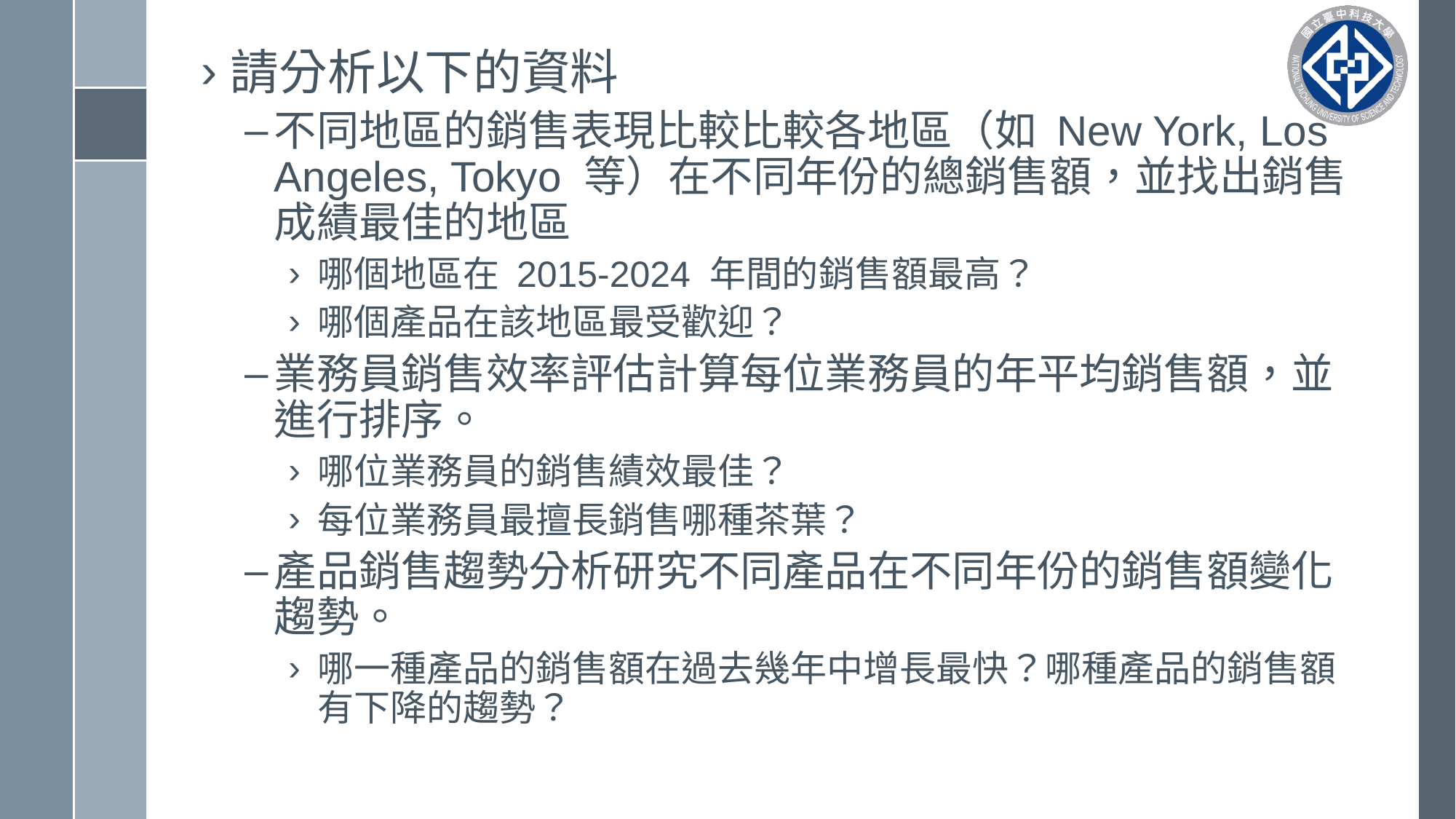

請分析以下的資料
不同地區的銷售表現比較比較各地區（如 New York, Los Angeles, Tokyo 等）在不同年份的總銷售額，並找出銷售成績最佳的地區
哪個地區在 2015-2024 年間的銷售額最高？
哪個產品在該地區最受歡迎？
業務員銷售效率評估計算每位業務員的年平均銷售額，並進行排序。
哪位業務員的銷售績效最佳？
每位業務員最擅長銷售哪種茶葉？
產品銷售趨勢分析研究不同產品在不同年份的銷售額變化趨勢。
哪一種產品的銷售額在過去幾年中增長最快？哪種產品的銷售額有下降的趨勢？